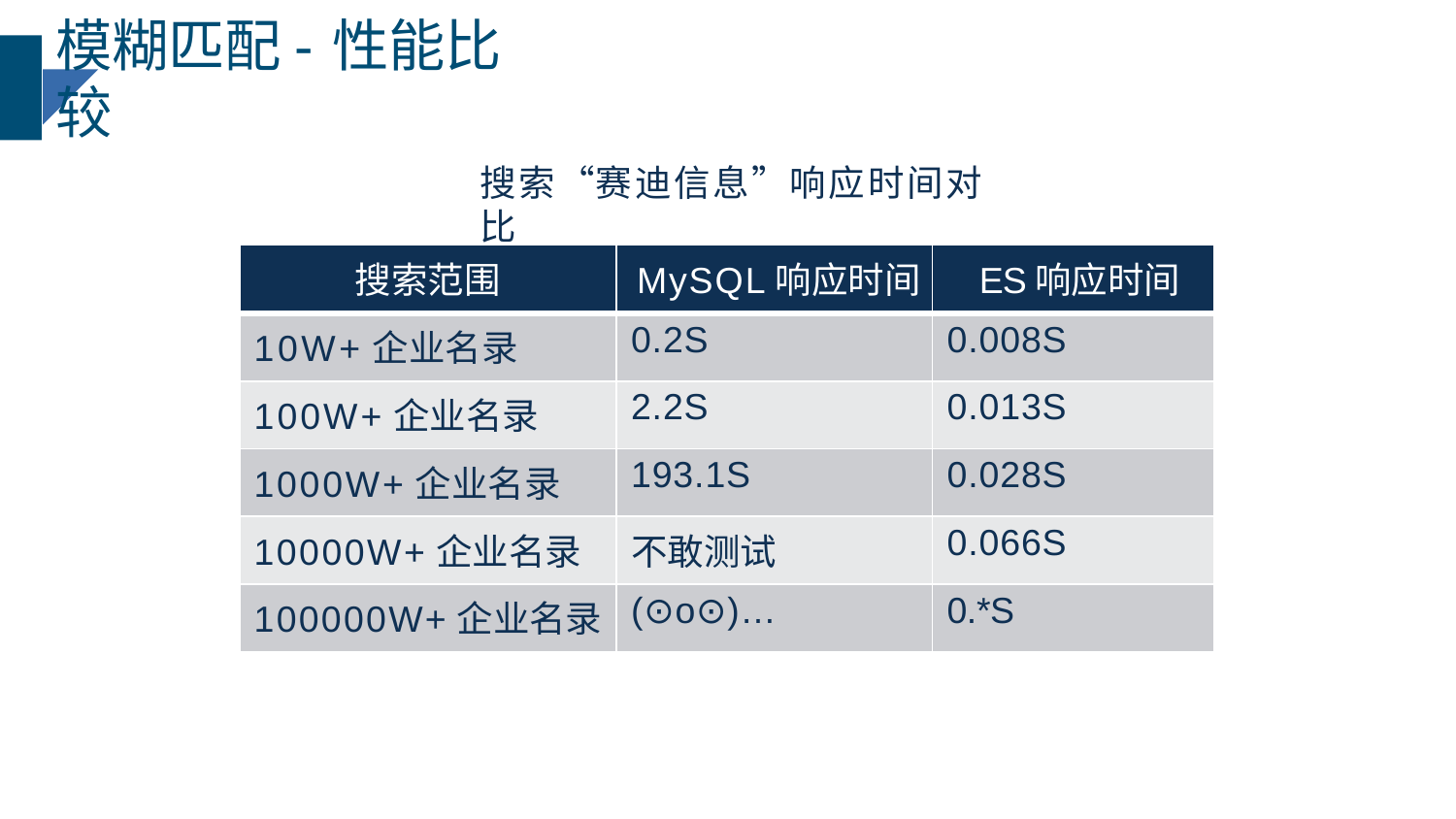

# 模糊匹配-性能比较
搜索“赛迪信息”响应时间对比
| 搜索范围 | MySQL响应时间 | ES响应时间 |
| --- | --- | --- |
| 10W+企业名录 | 0.2S | 0.008S |
| 100W+企业名录 | 2.2S | 0.013S |
| 1000W+企业名录 | 193.1S | 0.028S |
| 10000W+企业名录 | 不敢测试 | 0.066S |
| 100000W+企业名录 | (⊙o⊙)… | 0.\*S |